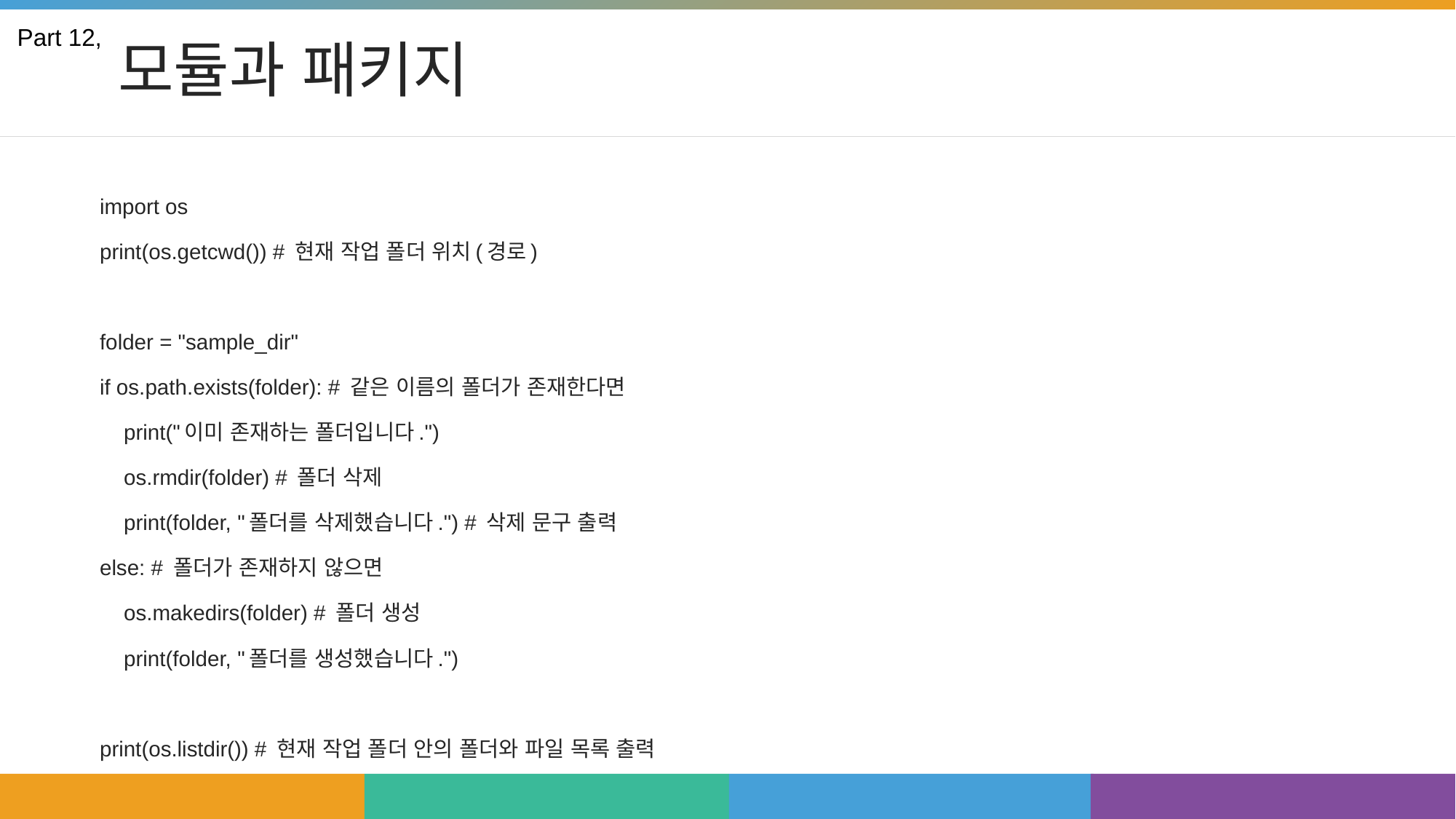

# 모듈과 패키지
Part 12,
import os
print(os.getcwd()) # 현재 작업 폴더 위치(경로)

folder = "sample_dir"
if os.path.exists(folder): # 같은 이름의 폴더가 존재한다면
    print("이미 존재하는 폴더입니다.")
    os.rmdir(folder) # 폴더 삭제
    print(folder, "폴더를 삭제했습니다.") # 삭제 문구 출력
else: # 폴더가 존재하지 않으면
    os.makedirs(folder) # 폴더 생성
    print(folder, "폴더를 생성했습니다.")

print(os.listdir()) # 현재 작업 폴더 안의 폴더와 파일 목록 출력